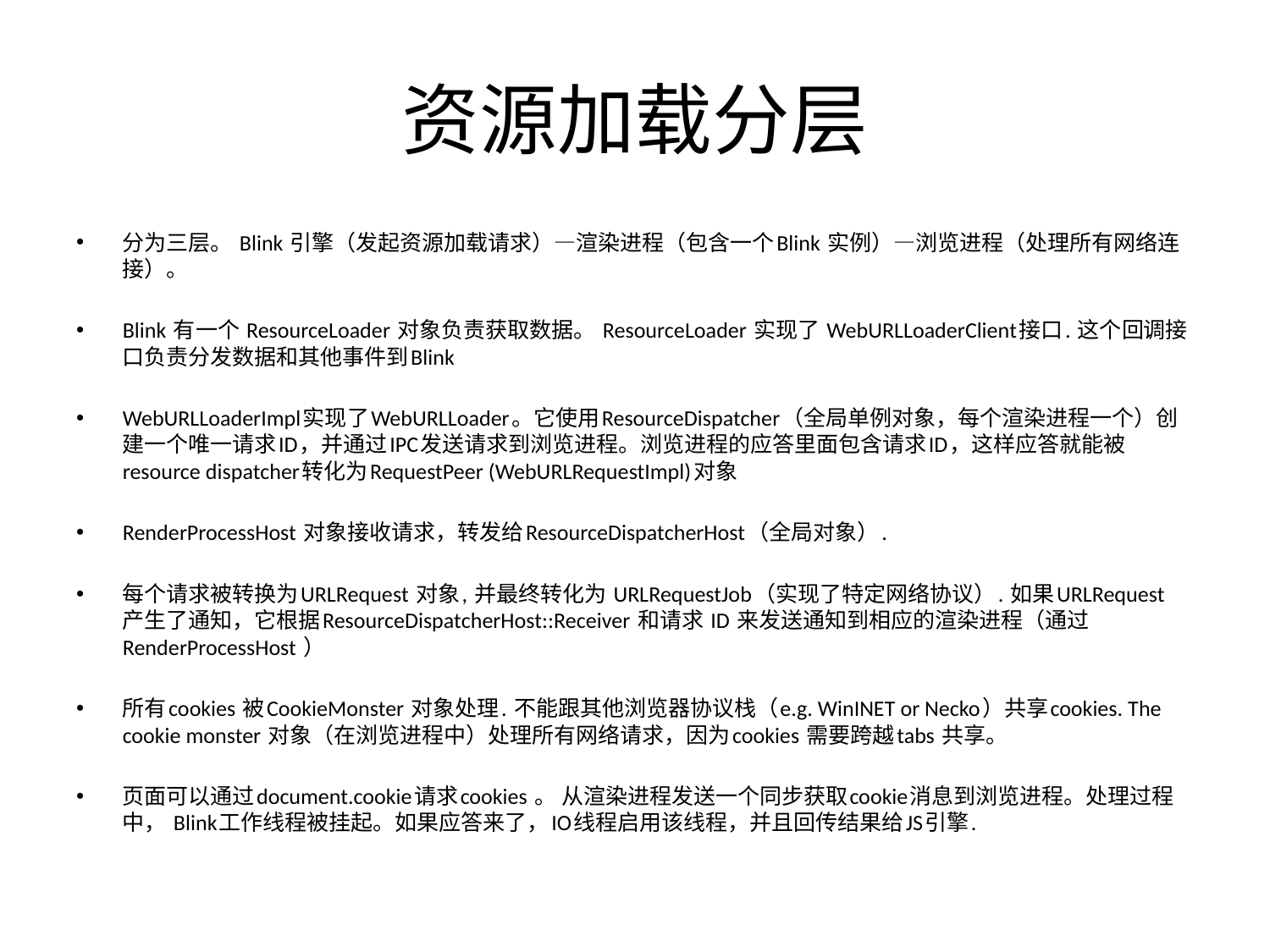

# 资源加载分层
分为三层。 Blink 引擎（发起资源加载请求）—渲染进程（包含一个Blink 实例）—浏览进程（处理所有网络连接）。

Blink 有一个 ResourceLoader 对象负责获取数据。 ResourceLoader 实现了 WebURLLoaderClient接口. 这个回调接口负责分发数据和其他事件到Blink

WebURLLoaderImpl实现了WebURLLoader。它使用ResourceDispatcher（全局单例对象，每个渲染进程一个）创建一个唯一请求ID，并通过IPC发送请求到浏览进程。浏览进程的应答里面包含请求ID，这样应答就能被resource dispatcher转化为RequestPeer (WebURLRequestImpl)对象

RenderProcessHost 对象接收请求，转发给ResourceDispatcherHost（全局对象）.

每个请求被转换为URLRequest 对象, 并最终转化为 URLRequestJob（实现了特定网络协议）. 如果URLRequest 产生了通知，它根据ResourceDispatcherHost::Receiver 和请求 ID 来发送通知到相应的渲染进程（通过RenderProcessHost ）

所有cookies 被CookieMonster 对象处理. 不能跟其他浏览器协议栈（e.g. WinINET or Necko）共享cookies. The cookie monster 对象（在浏览进程中）处理所有网络请求，因为cookies 需要跨越tabs 共享。

页面可以通过document.cookie请求cookies 。 从渲染进程发送一个同步获取cookie消息到浏览进程。处理过程中， Blink工作线程被挂起。如果应答来了，IO线程启用该线程，并且回传结果给JS引擎.